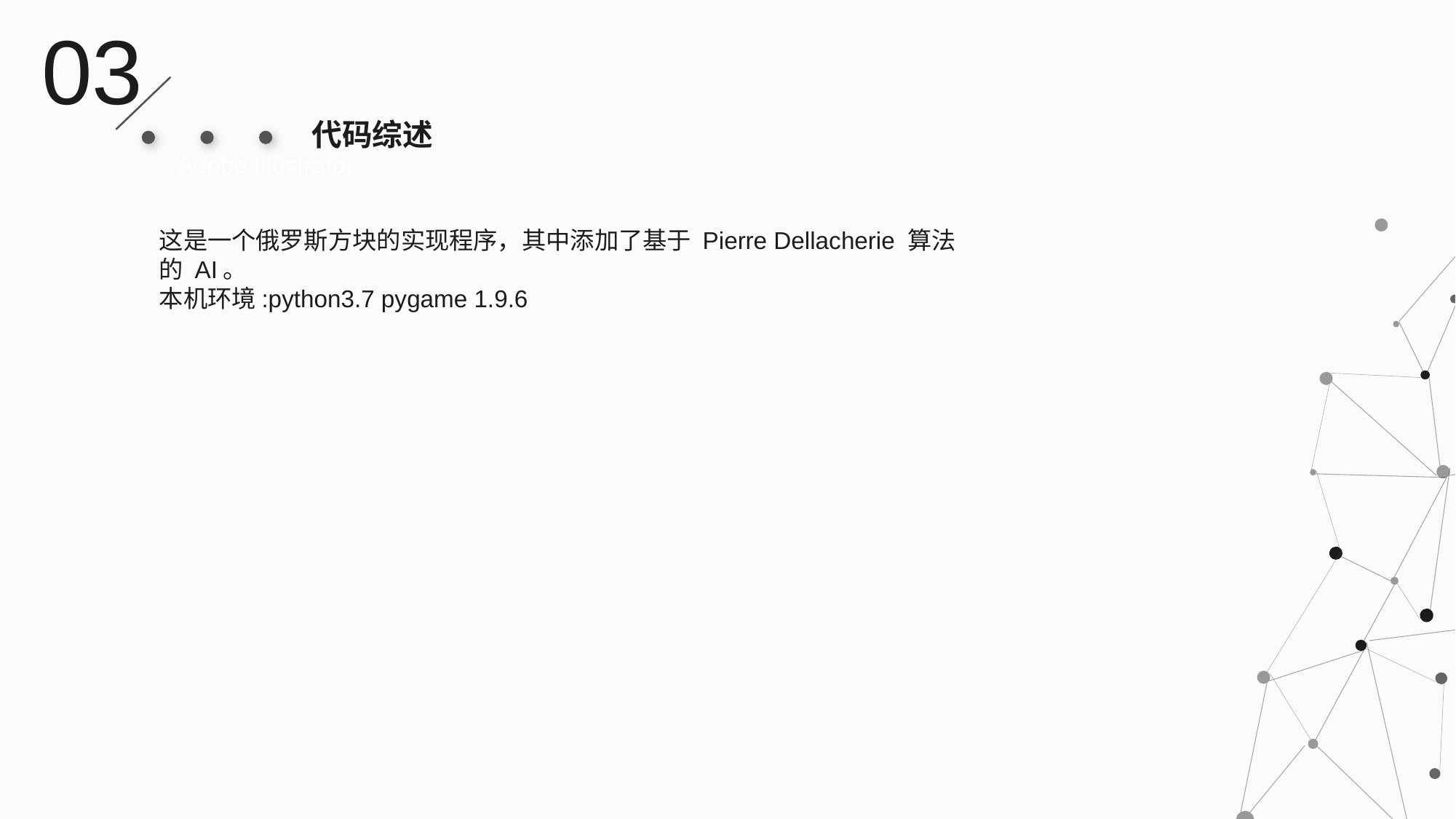

03
代码综述

Adobe Illustrator

这是一个俄罗斯方块的实现程序，其中添加了基于 Pierre Dellacherie 算法 的 AI。
本机环境:python3.7 pygame 1.9.6